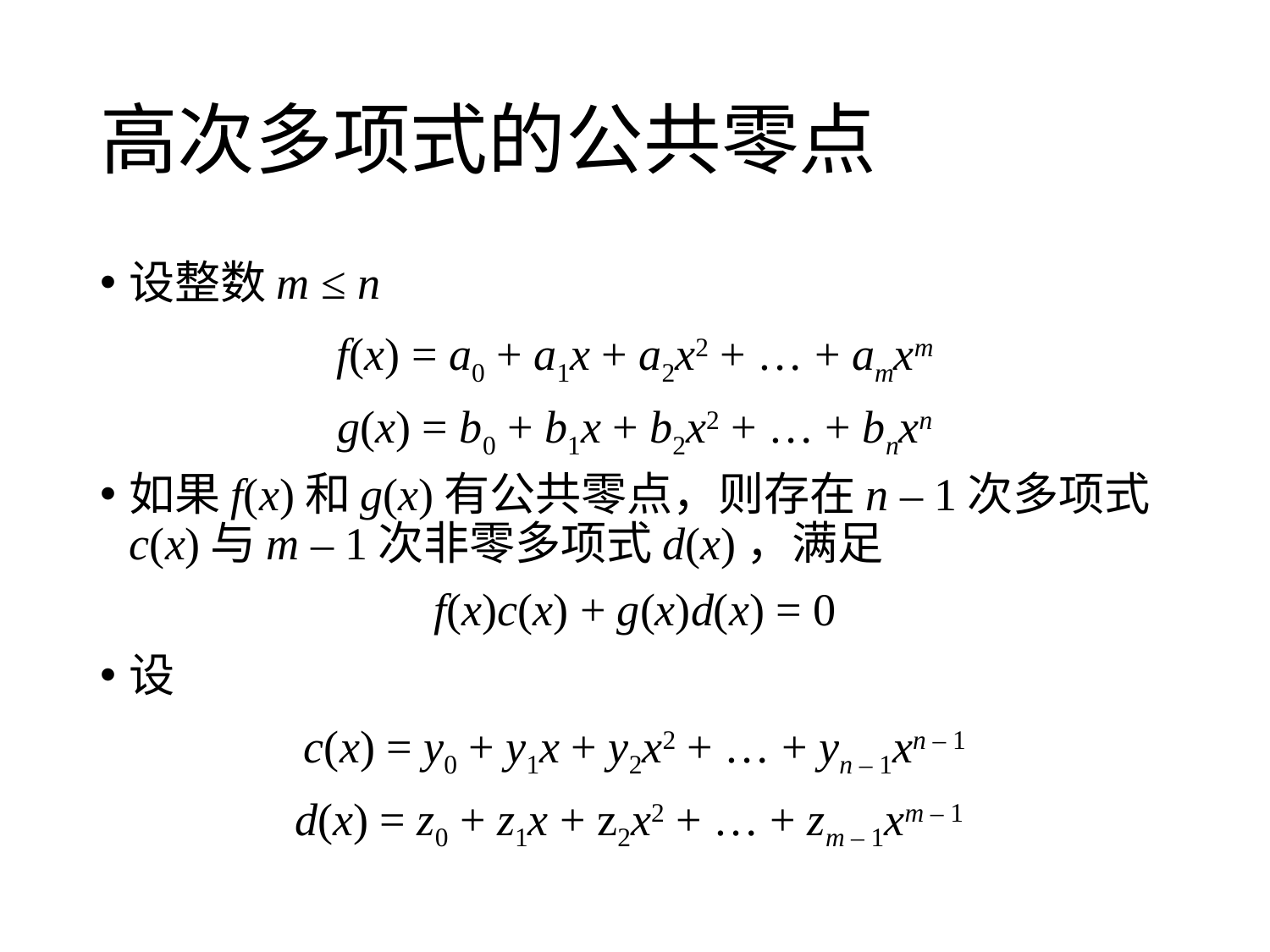

# 高次多项式的公共零点
设整数m ≤ n
f(x) = a0 + a1x + a2x2 + … + amxm
g(x) = b0 + b1x + b2x2 + … + bnxn
如果f(x)和g(x)有公共零点，则存在n – 1次多项式c(x)与m – 1次非零多项式d(x)，满足
f(x)c(x) + g(x)d(x) = 0
设
c(x) = y0 + y1x + y2x2 + … + yn – 1xn – 1
d(x) = z0 + z1x + z2x2 + … + zm – 1xm – 1